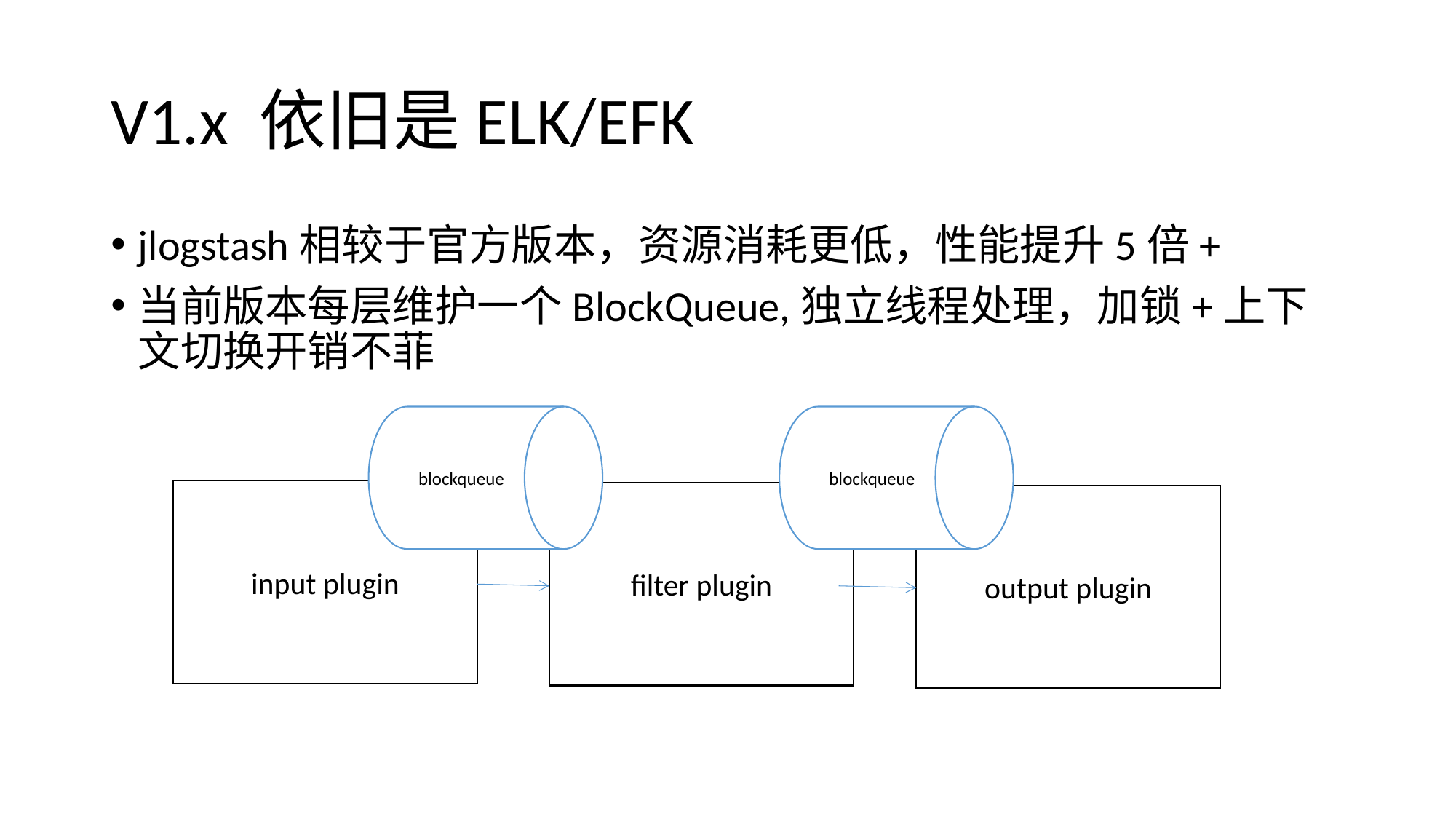

# V1.x 依旧是ELK/EFK
jlogstash相较于官方版本，资源消耗更低，性能提升5倍+
当前版本每层维护一个BlockQueue,独立线程处理，加锁+上下文切换开销不菲

blockqueue
blockqueue
input plugin
filter plugin
output plugin